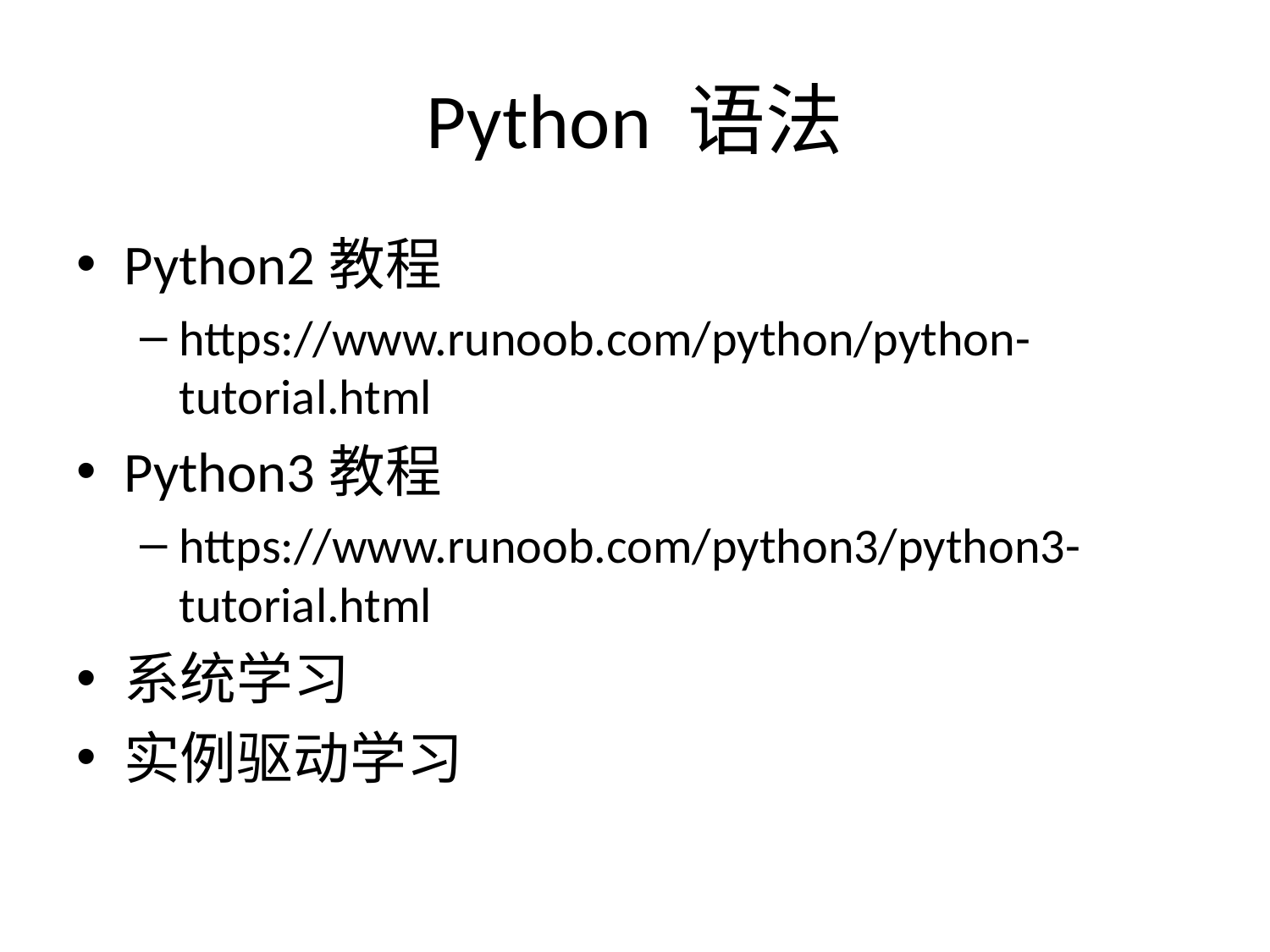

# Python 语法
Python2教程
https://www.runoob.com/python/python-tutorial.html
Python3教程
https://www.runoob.com/python3/python3-tutorial.html
系统学习
实例驱动学习